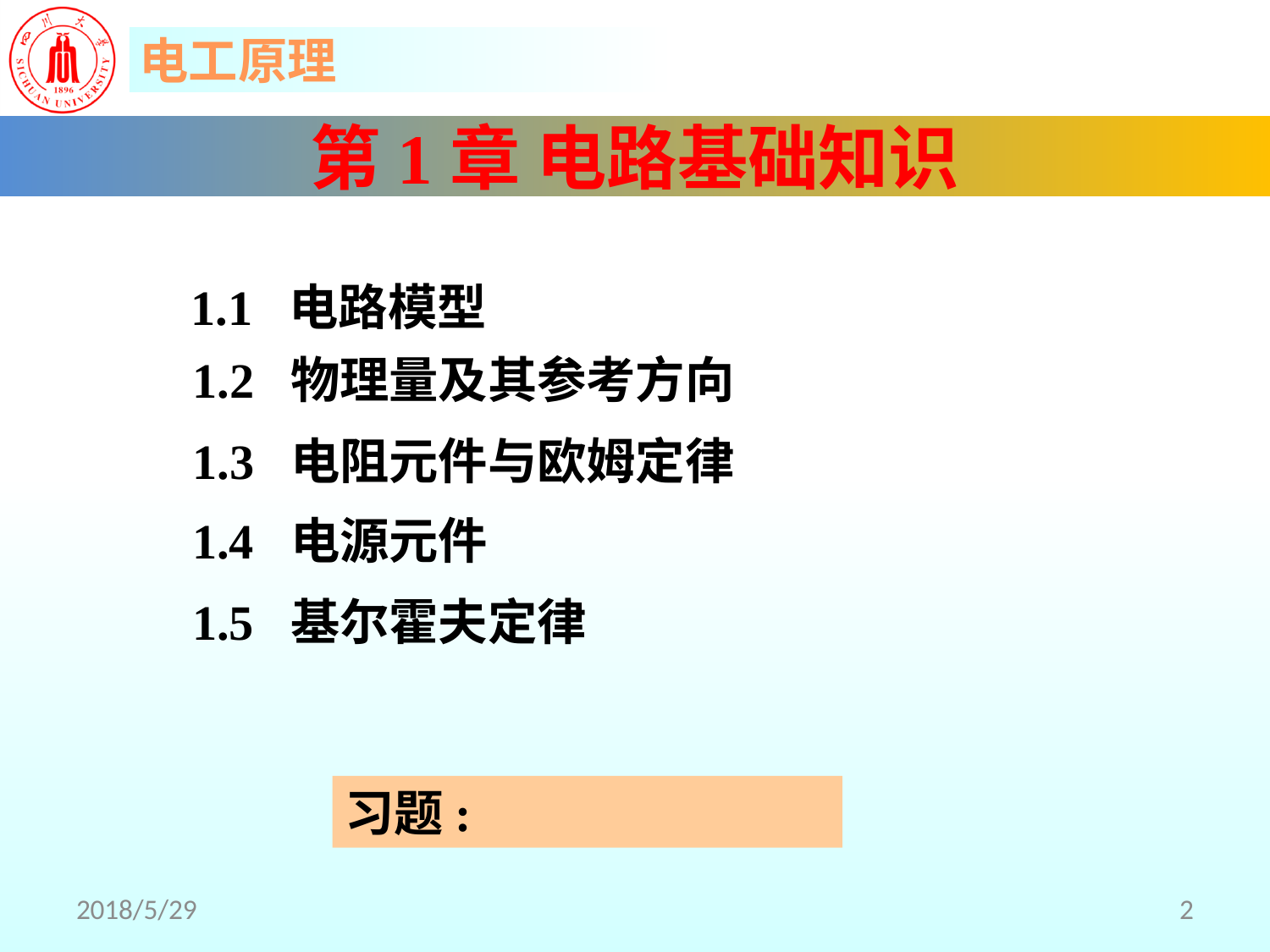

第1章 电路基础知识
1.1  电路模型
1.2  物理量及其参考方向
1.3  电阻元件与欧姆定律
1.4  电源元件
1.5  基尔霍夫定律
习题:
2018/5/29
2